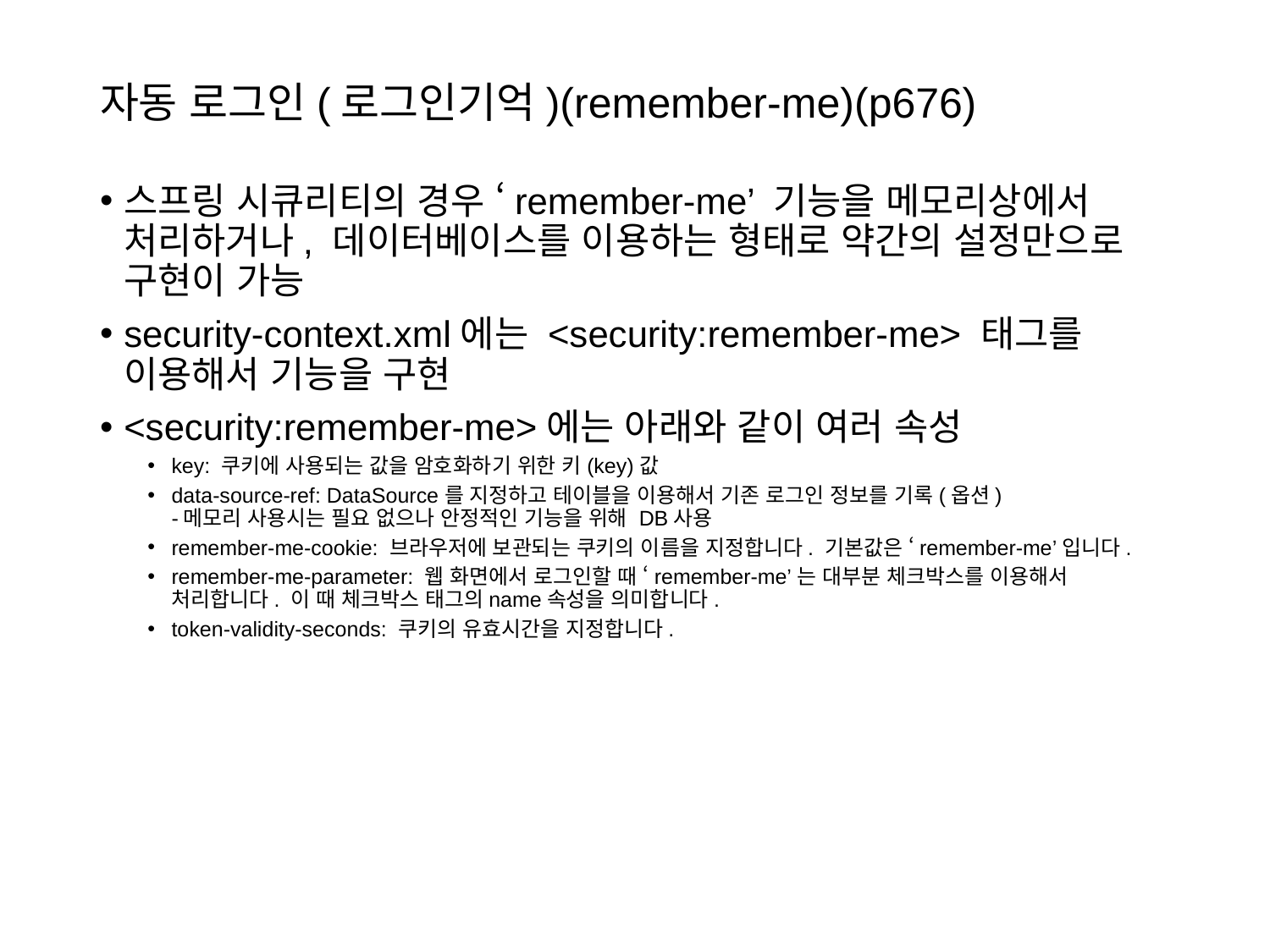

# 자동 로그인(로그인기억)(remember-me)(p676)
스프링 시큐리티의 경우 ‘remember-me’ 기능을 메모리상에서 처리하거나, 데이터베이스를 이용하는 형태로 약간의 설정만으로 구현이 가능
security-context.xml에는 <security:remember-me> 태그를 이용해서 기능을 구현
<security:remember-me>에는 아래와 같이 여러 속성
key: 쿠키에 사용되는 값을 암호화하기 위한 키(key)값
data-source-ref: DataSource를 지정하고 테이블을 이용해서 기존 로그인 정보를 기록(옵션)
-메모리 사용시는 필요 없으나 안정적인 기능을 위해 DB사용
remember-me-cookie: 브라우저에 보관되는 쿠키의 이름을 지정합니다. 기본값은 ‘remember-me’입니다.
remember-me-parameter: 웹 화면에서 로그인할 때 ‘remember-me’는 대부분 체크박스를 이용해서 처리합니다. 이 때 체크박스 태그의name속성을 의미합니다.
token-validity-seconds: 쿠키의 유효시간을 지정합니다.